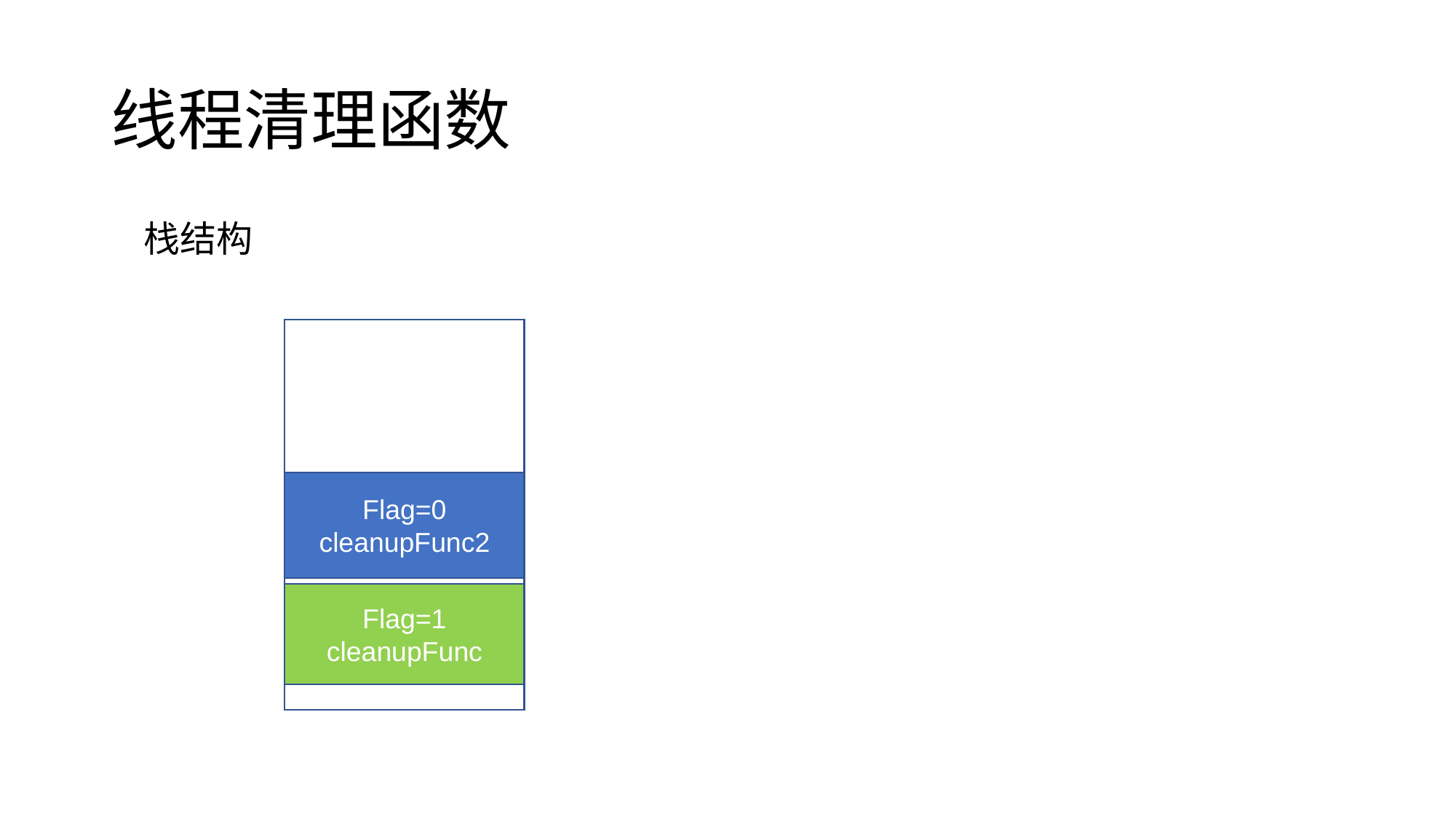

# 线程清理函数
栈结构

Flag=0
cleanupFunc2
Flag=1
cleanupFunc